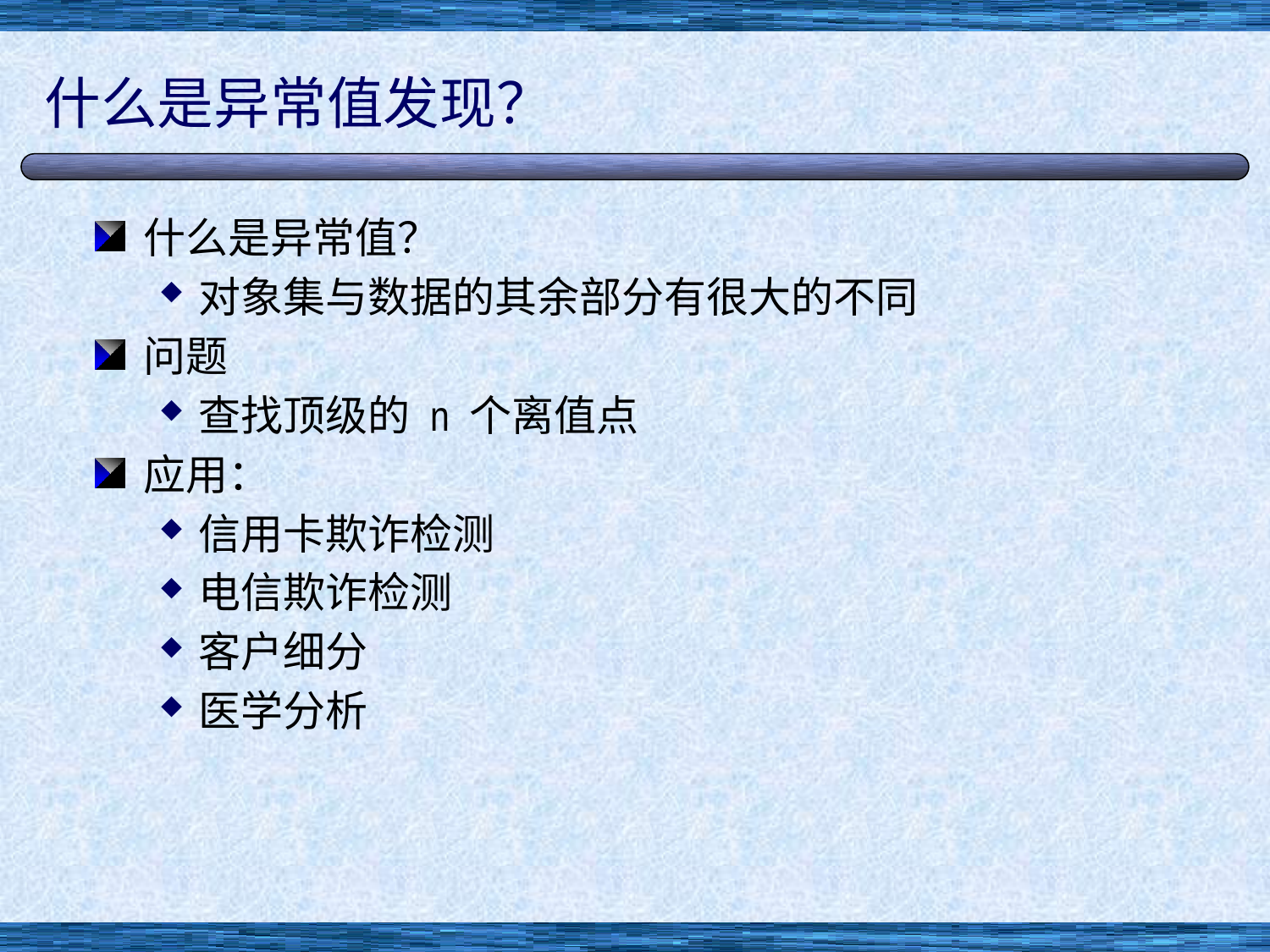

# 什么是异常值发现？
什么是异常值？
对象集与数据的其余部分有很大的不同
问题
查找顶级的 n 个离值点
应用：
信用卡欺诈检测
电信欺诈检测
客户细分
医学分析